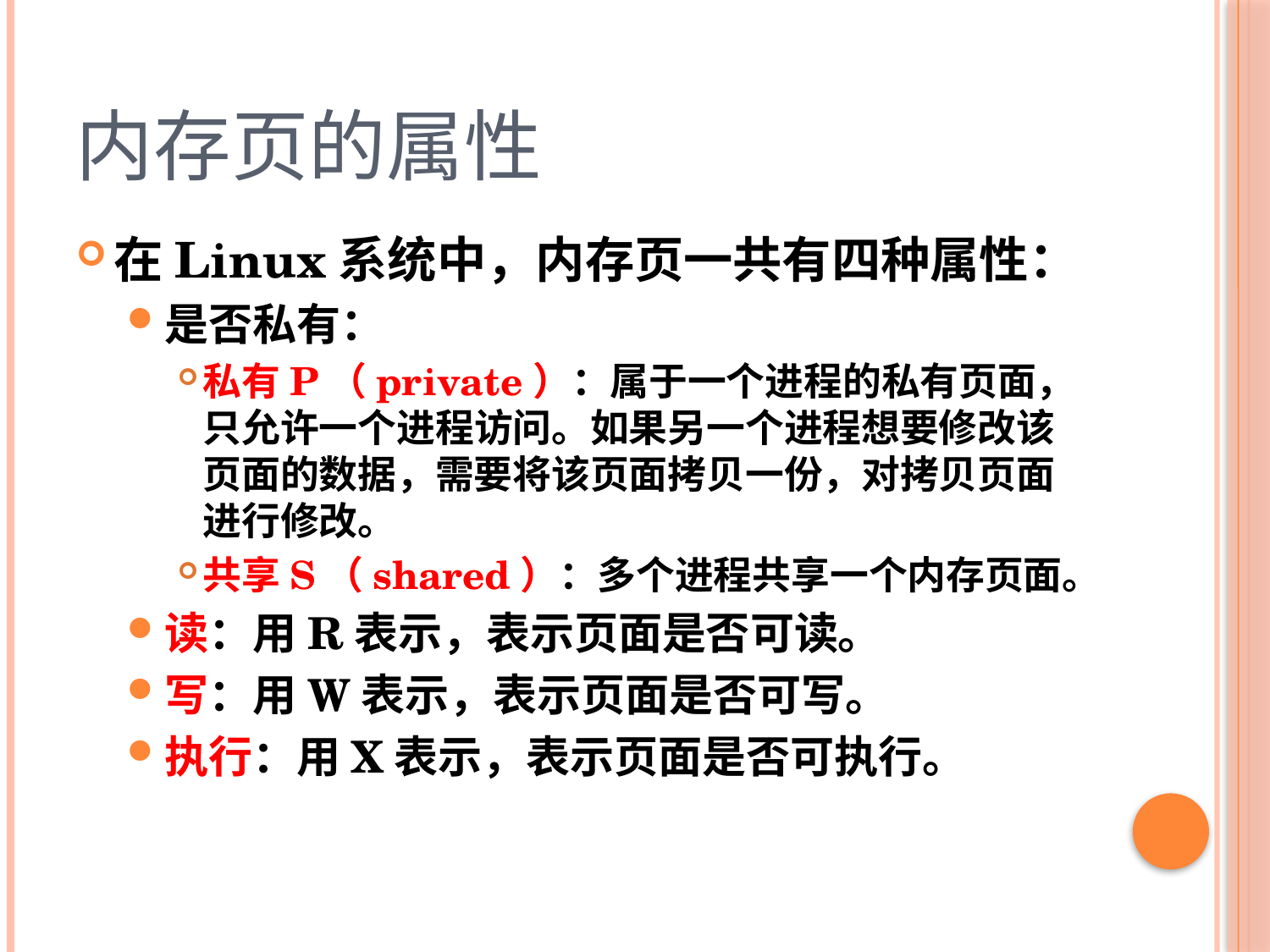

# 内存页的属性
在Linux系统中，内存页一共有四种属性：
是否私有：
私有P（private）：属于一个进程的私有页面，只允许一个进程访问。如果另一个进程想要修改该页面的数据，需要将该页面拷贝一份，对拷贝页面进行修改。
共享S（shared）：多个进程共享一个内存页面。
读：用R表示，表示页面是否可读。
写：用W表示，表示页面是否可写。
执行：用X表示，表示页面是否可执行。